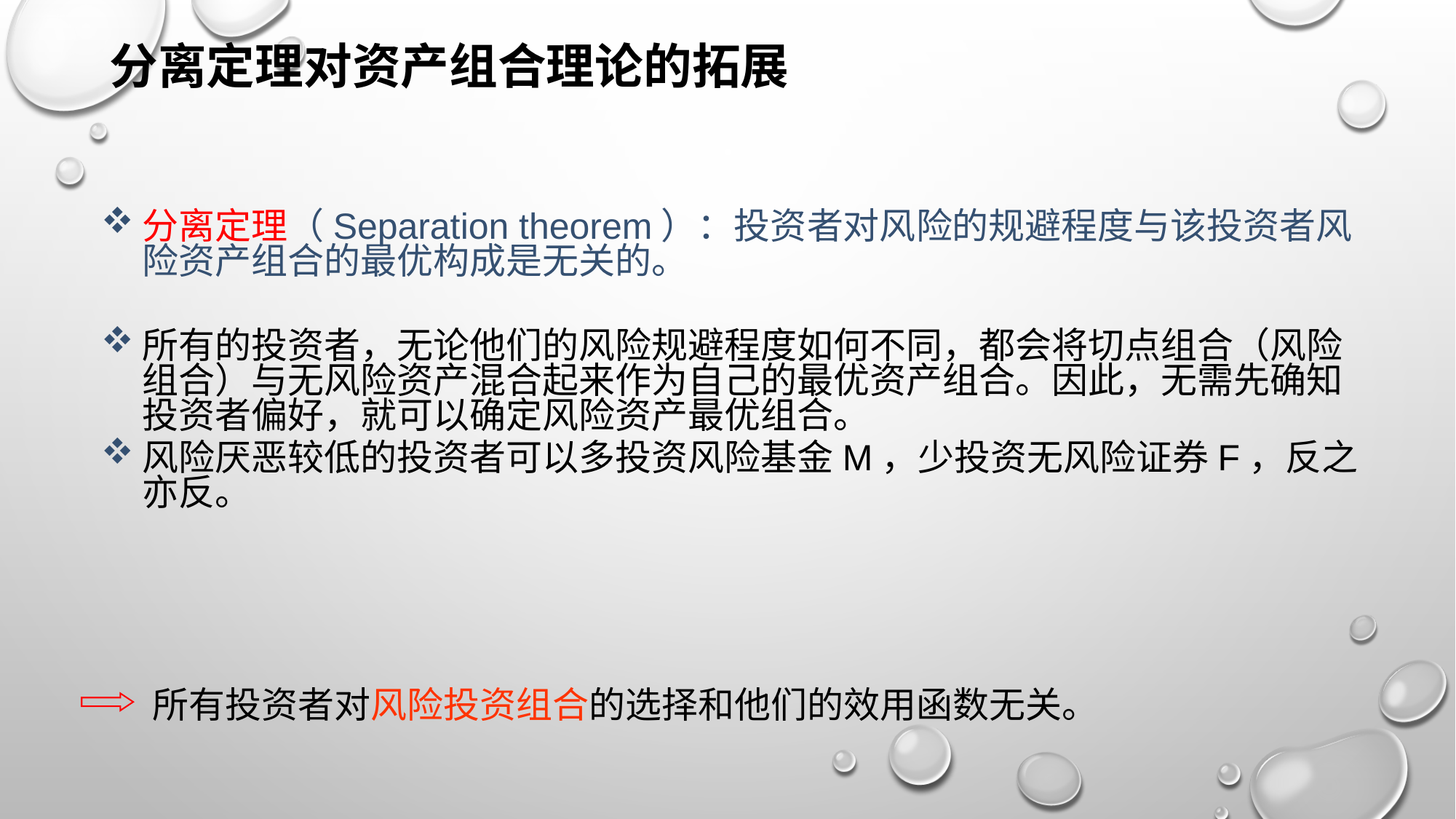

分离定理对资产组合理论的拓展
分离定理（Separation theorem）：投资者对风险的规避程度与该投资者风险资产组合的最优构成是无关的。

所有的投资者，无论他们的风险规避程度如何不同，都会将切点组合（风险组合）与无风险资产混合起来作为自己的最优资产组合。因此，无需先确知投资者偏好，就可以确定风险资产最优组合。
风险厌恶较低的投资者可以多投资风险基金M，少投资无风险证券F，反之亦反。
所有投资者对风险投资组合的选择和他们的效用函数无关。